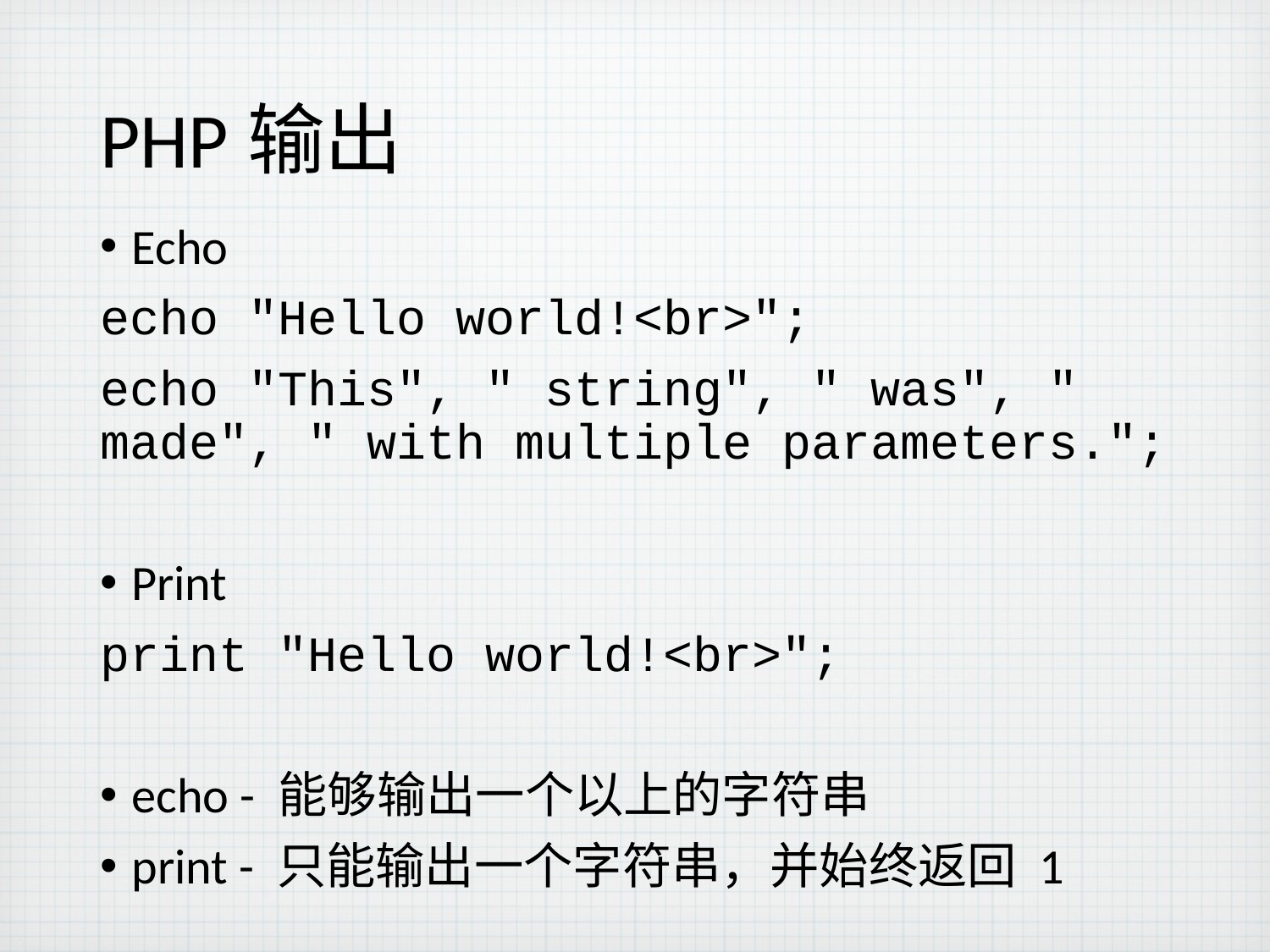

# PHP输出
Echo
echo "Hello world!<br>";
echo "This", " string", " was", " made", " with multiple parameters.";

Print
print "Hello world!<br>";

echo - 能够输出一个以上的字符串
print - 只能输出一个字符串，并始终返回 1